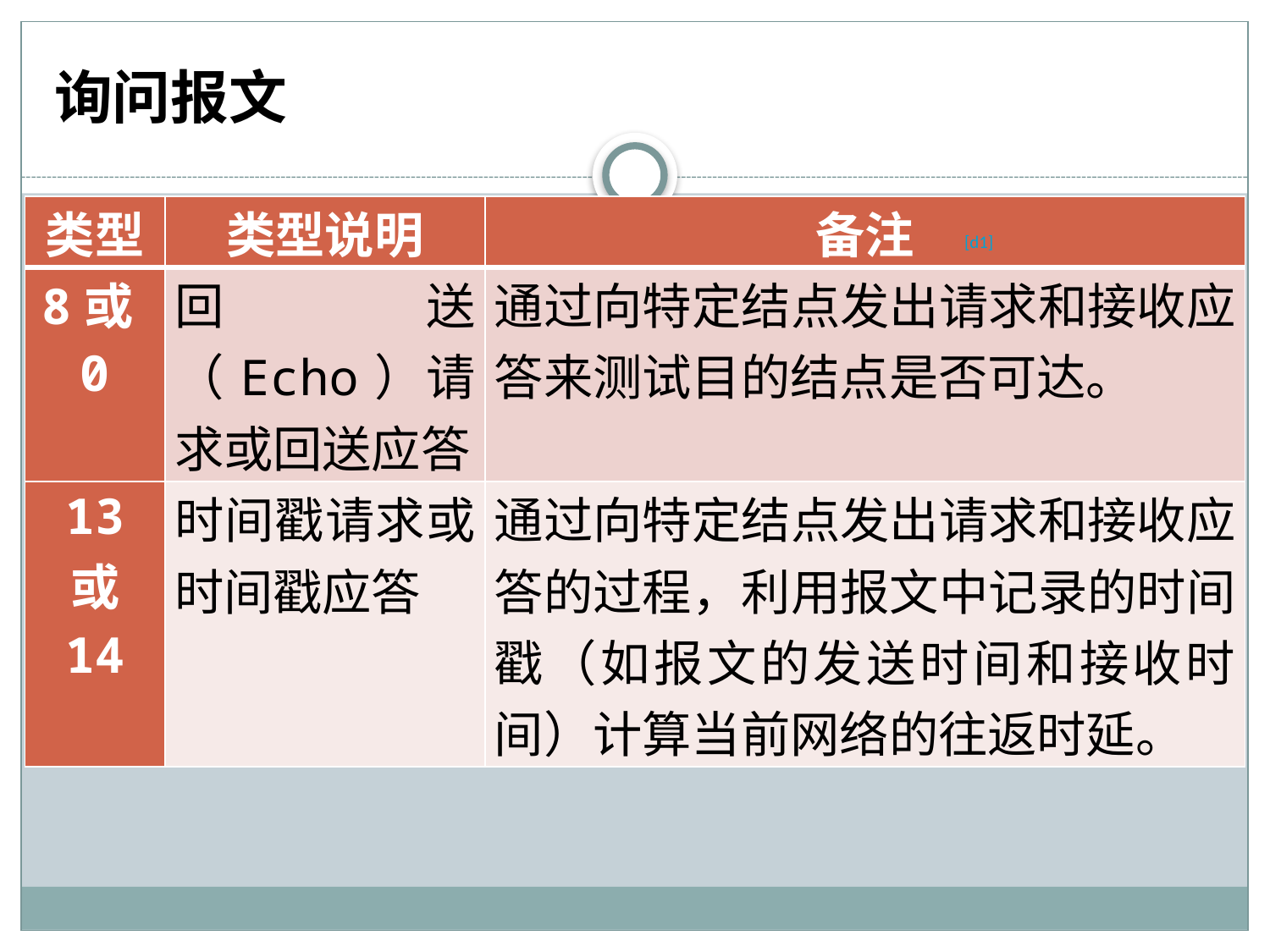

# 询问报文
| 类型 | 类型说明 | 备注 |
| --- | --- | --- |
| 8或0 | 回送（Echo）请求或回送应答 | 通过向特定结点发出请求和接收应答来测试目的结点是否可达。 |
| 13 或 14 | 时间戳请求或时间戳应答 | 通过向特定结点发出请求和接收应答的过程，利用报文中记录的时间戳（如报文的发送时间和接收时间）计算当前网络的往返时延。 |
 [d1]